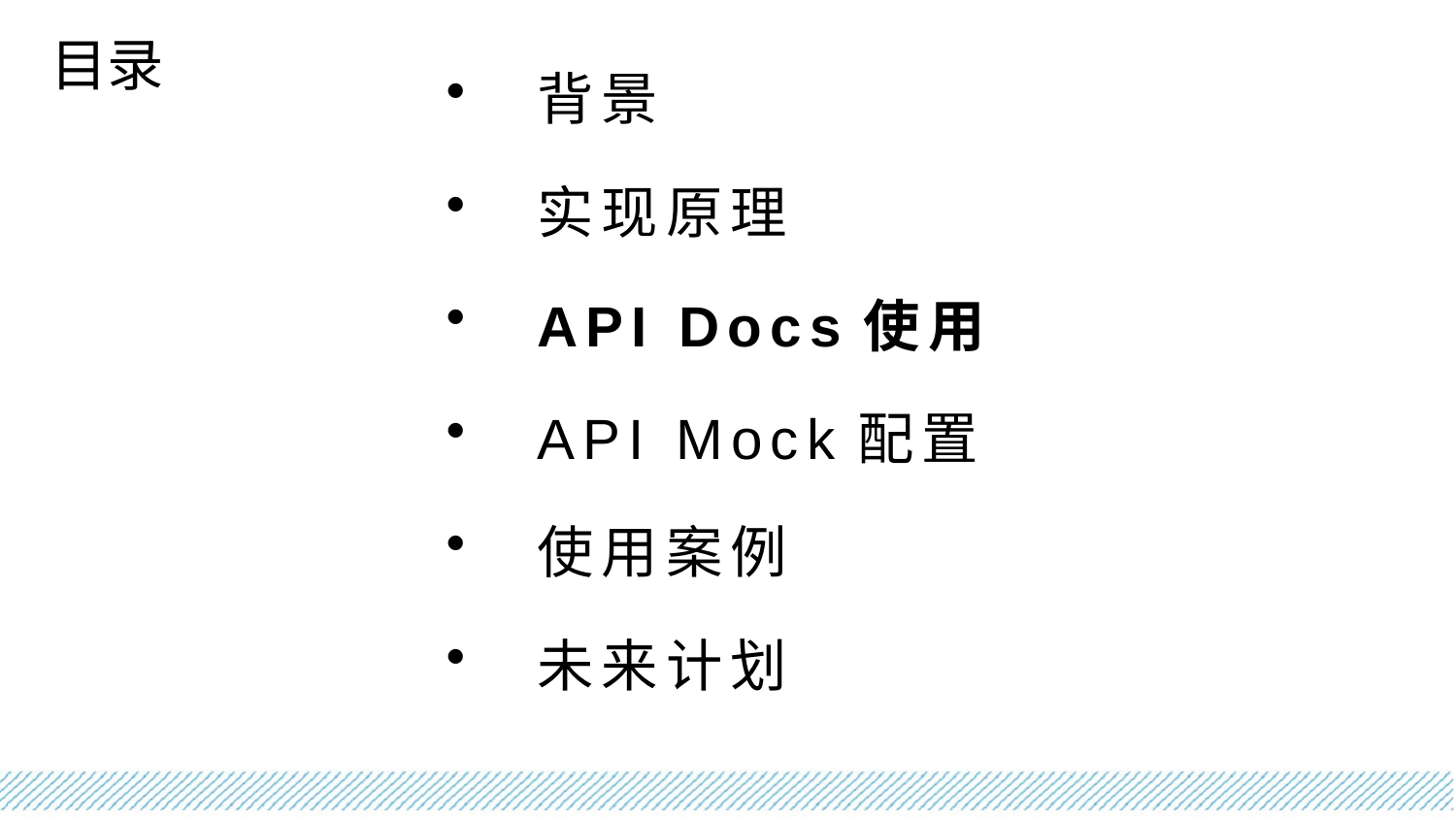

背景
实现原理
API Docs使用
API Mock配置
使用案例
未来计划
目录